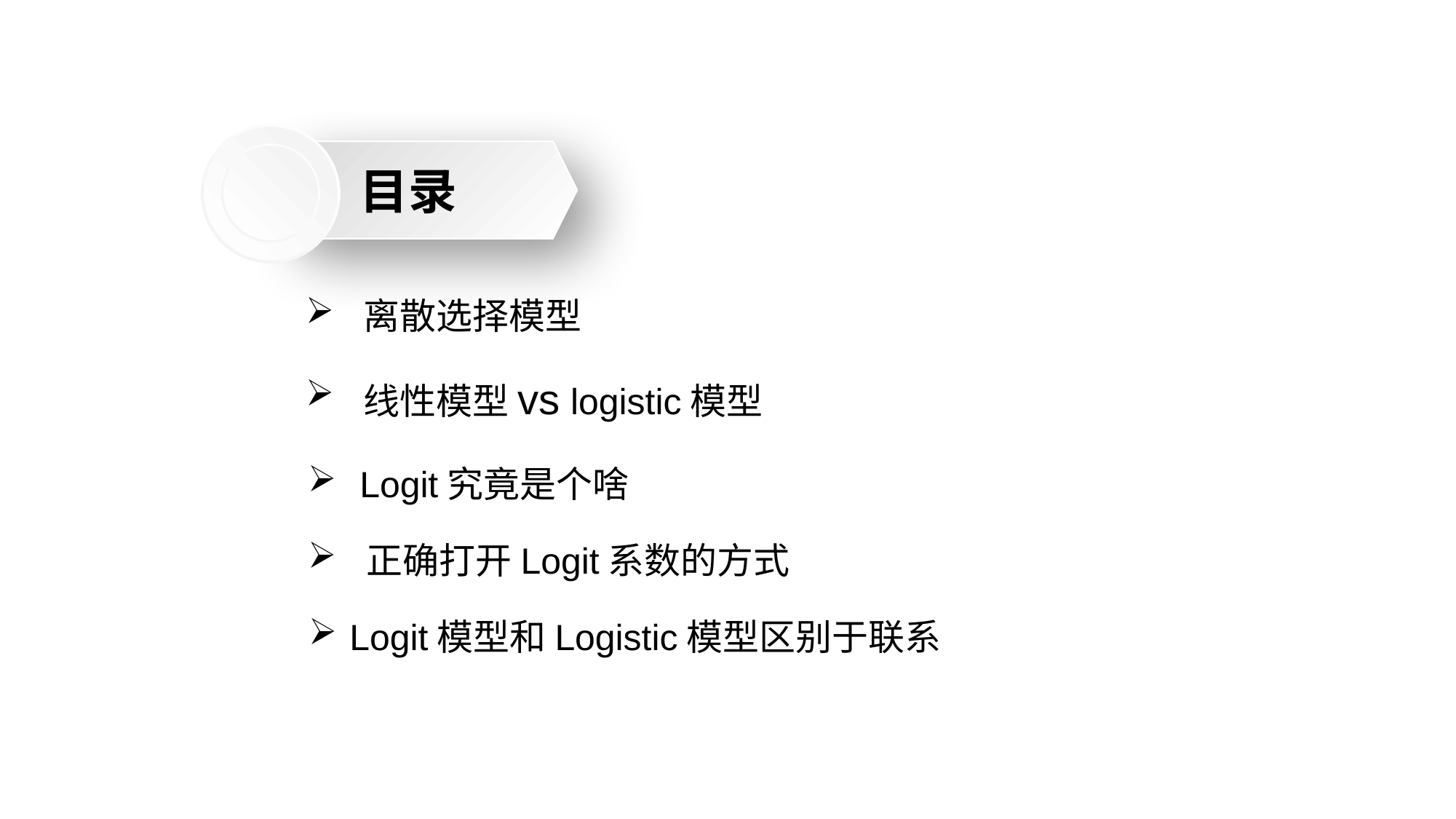

目录
 离散选择模型
 线性模型vs logistic模型
 Logit究竟是个啥
 正确打开Logit系数的方式
Logit模型和Logistic模型区别于联系